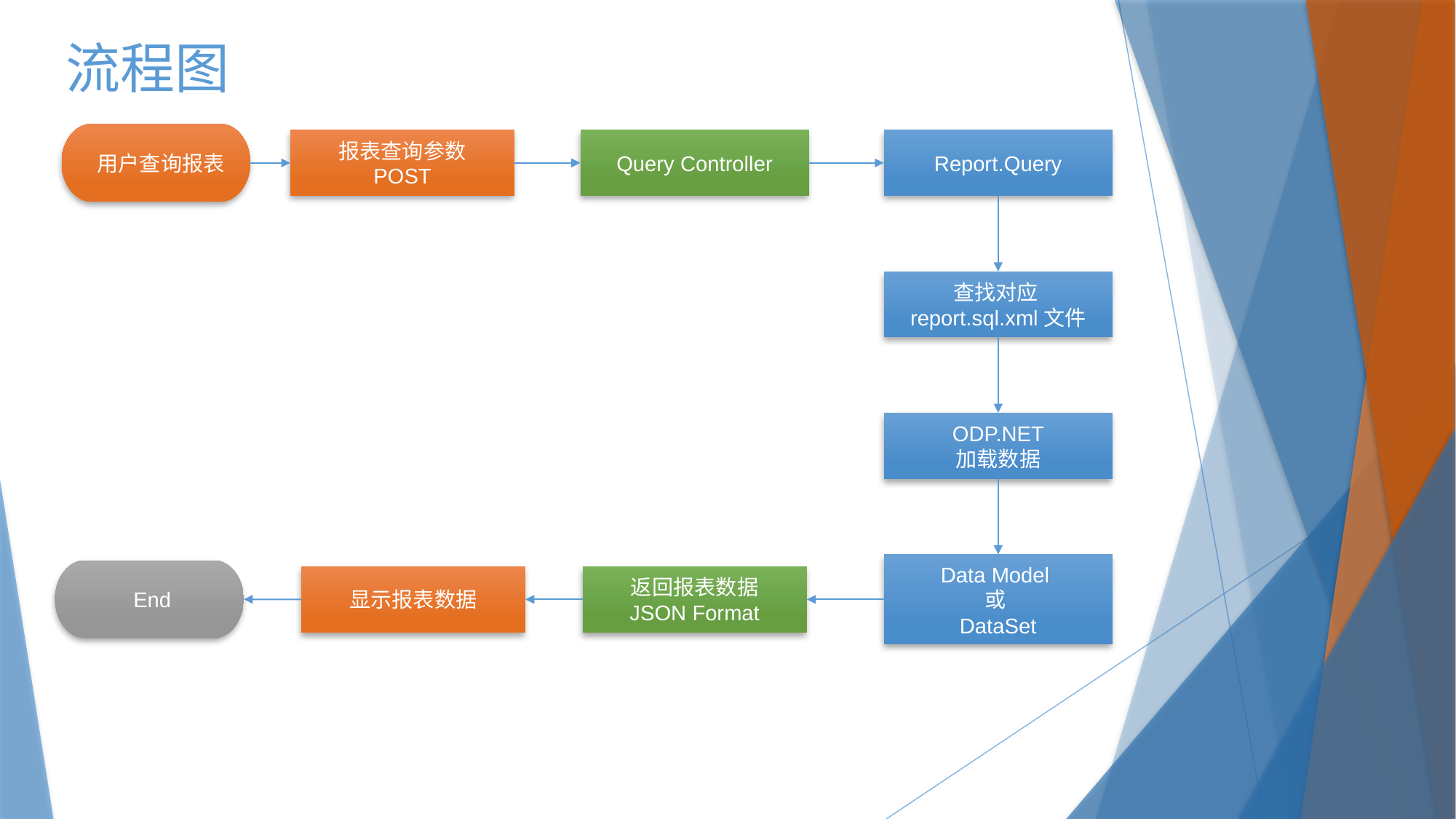

# 流程图
 用户查询报表
Query Controller
报表查询参数
POST
Report.Query
查找对应report.sql.xml文件
ODP.NET
加载数据
Data Model
或
DataSet
 End
显示报表数据
返回报表数据
JSON Format